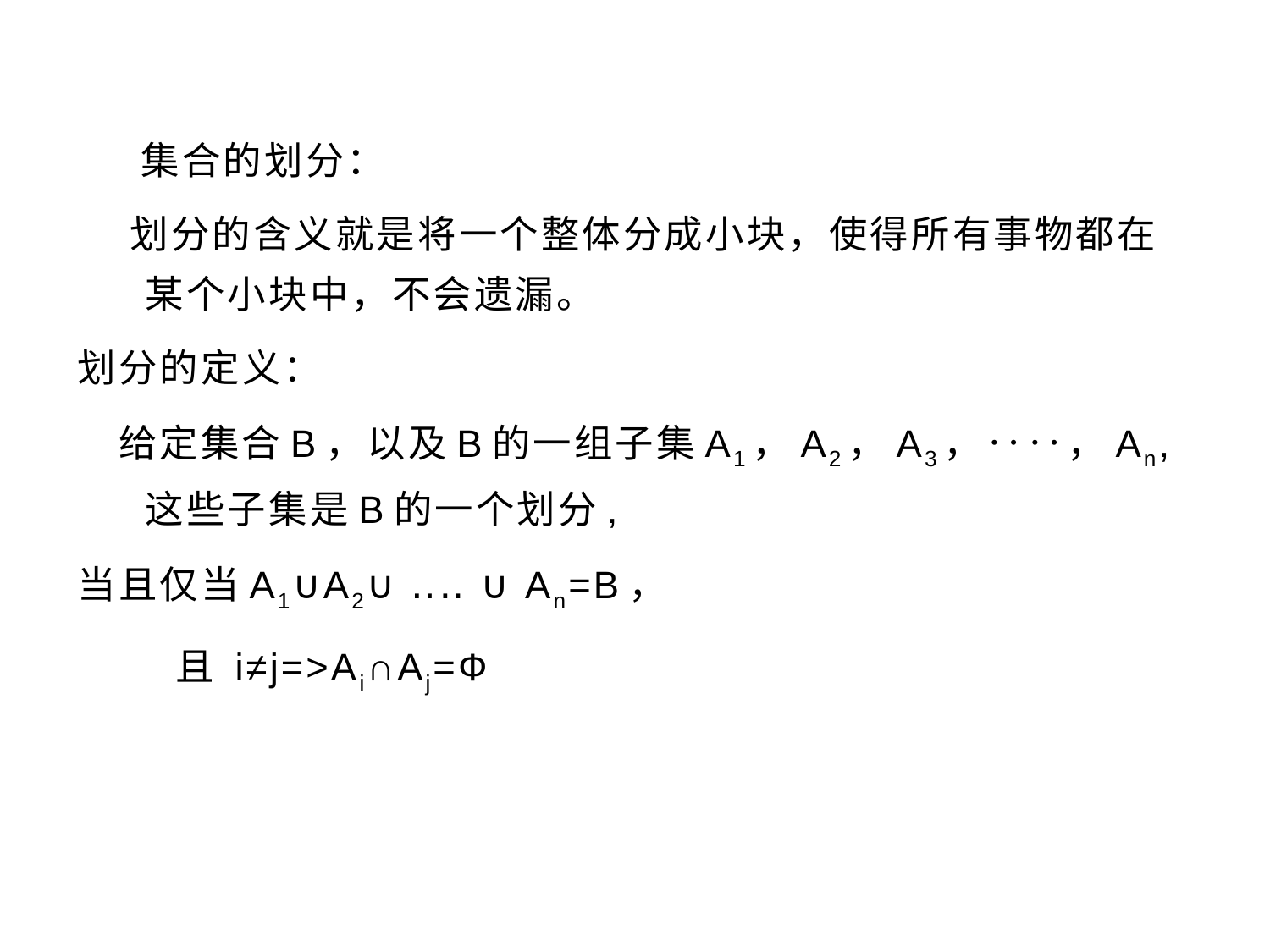

集合的划分：
    划分的含义就是将一个整体分成小块，使得所有事物都在某个小块中，不会遗漏。
划分的定义：
   给定集合B，以及B的一组子集A1，A2，A3，‥‥，An,这些子集是B的一个划分,
当且仅当A1∪A2∪ ‥‥ ∪ An=B，
        且 i≠j=>Ai∩Aj=Ф